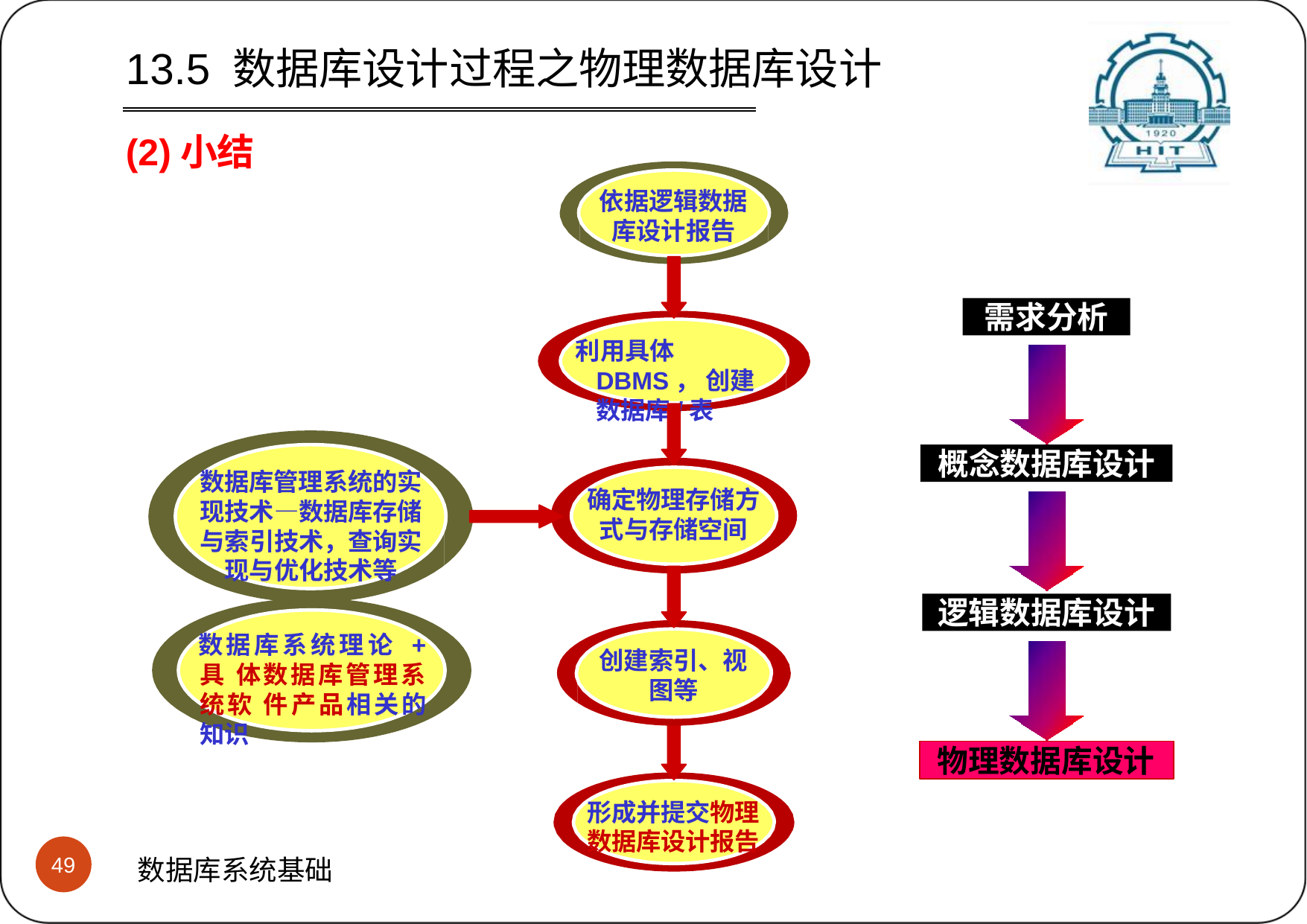

# 13.5 数据库设计过程之物理数据库设计
(2)小结

依据逻辑数据 库设计报告

需求分析

利用具体DBMS， 创建数据库/表

概念数据库设计

数据库管理系统的实 现技术—数据库存储 与索引技术，查询实 现与优化技术等

确定物理存储方 式与存储空间

逻辑数据库设计

数据库系统理论 + 具 体数据库管理系统软 件产品相关的知识

创建索引、视 图等

物理数据库设计

形成并提交物理 数据库设计报告